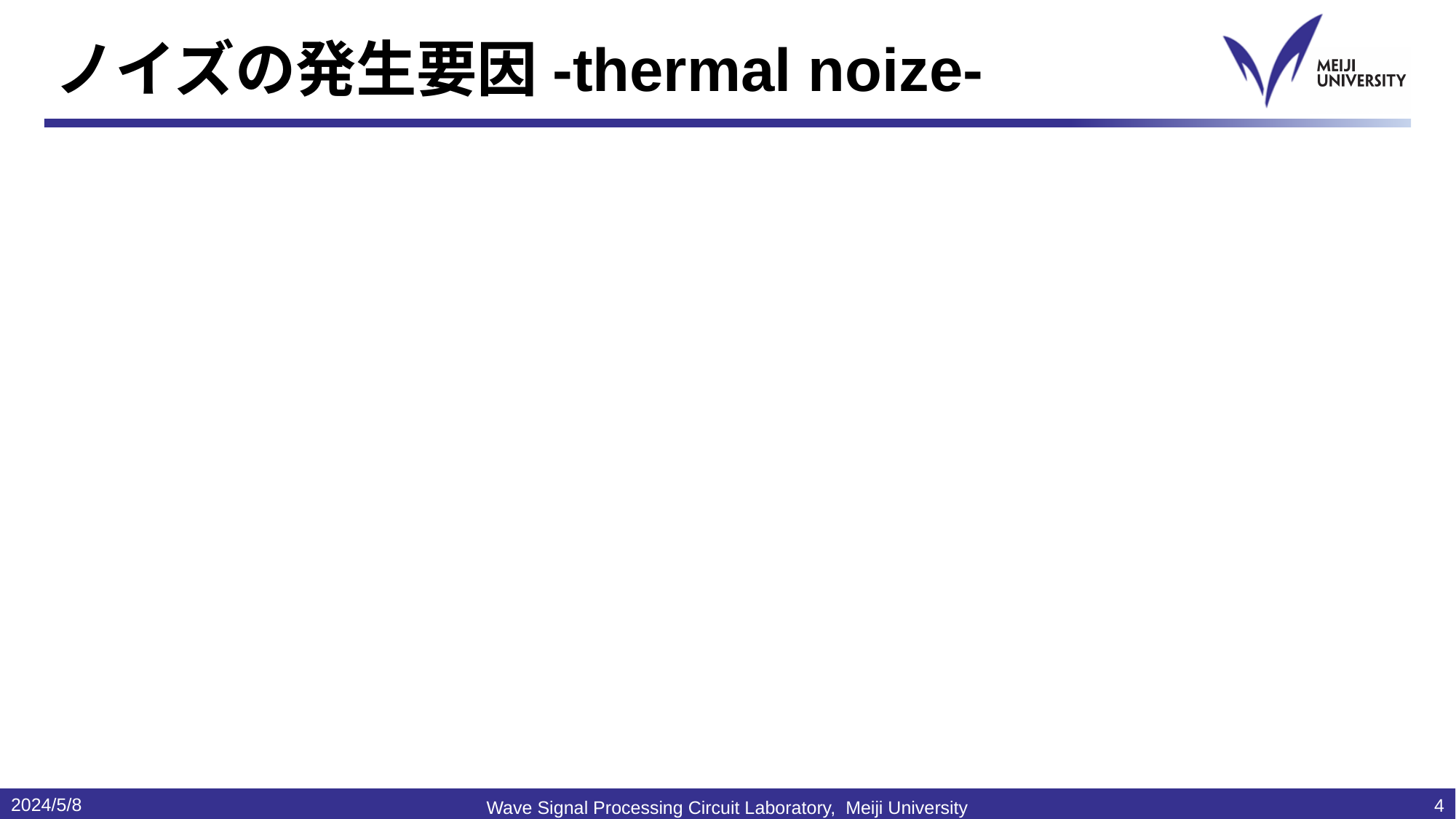

# ノイズの発生要因-thermal noize-
2024/5/8
4
Wave Signal Processing Circuit Laboratory,  Meiji University